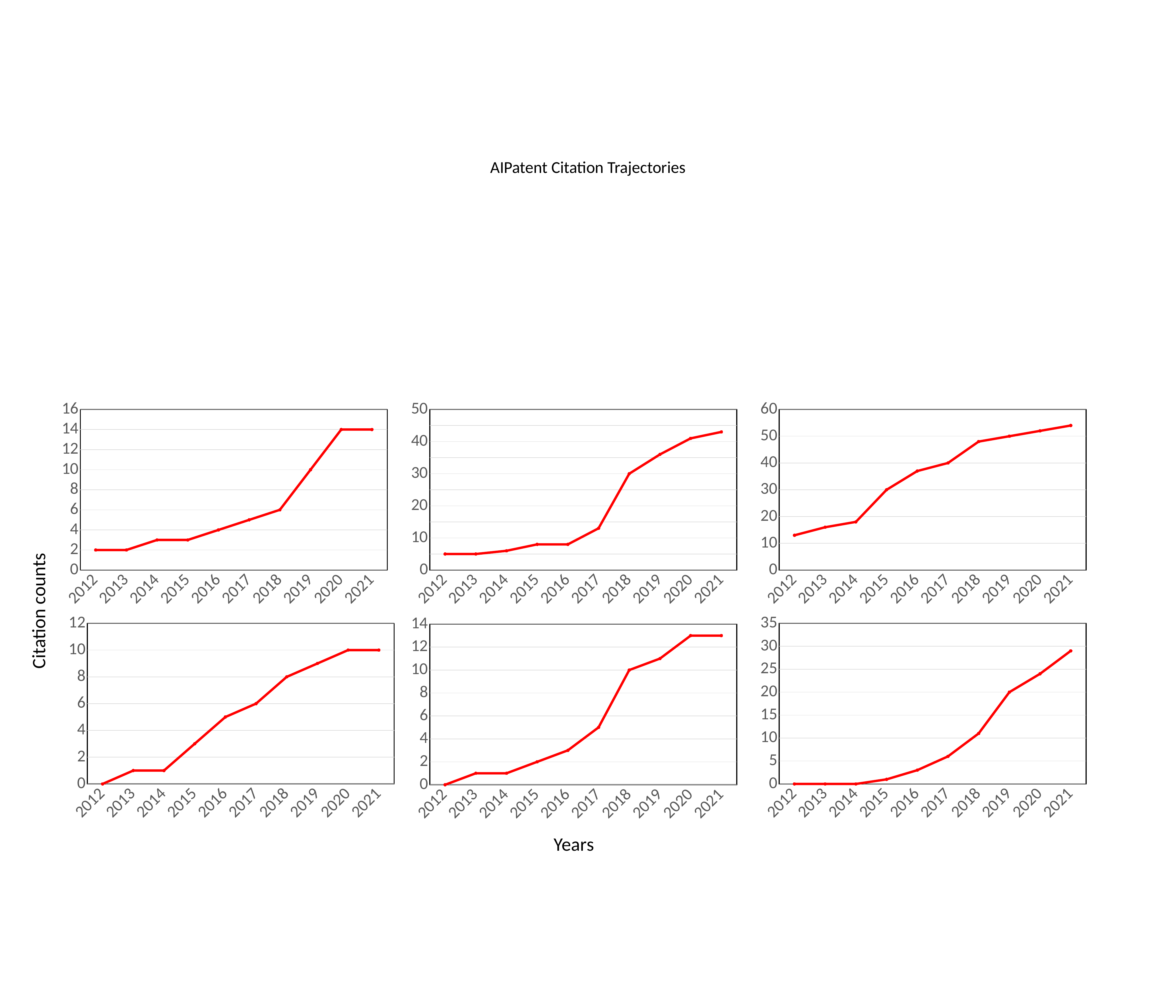

AIPatent Citation Trajectories

### Chart

| Category | 列2 |
|---|---|
| 2012 | 2.0 |
| 2013 | 2.0 |
| 2014 | 3.0 |
| 2015 | 3.0 |
| 2016 | 4.0 |
| 2017 | 5.0 |
| 2018 | 6.0 |
| 2019 | 10.0 |
| 2020 | 14.0 |
| 2021 | 14.0 |

### Chart

| Category | 列2 |
|---|---|
| 2012 | 5.0 |
| 2013 | 5.0 |
| 2014 | 6.0 |
| 2015 | 8.0 |
| 2016 | 8.0 |
| 2017 | 13.0 |
| 2018 | 30.0 |
| 2019 | 36.0 |
| 2020 | 41.0 |
| 2021 | 43.0 |

### Chart

| Category | 列2 |
|---|---|
| 2012 | 13.0 |
| 2013 | 16.0 |
| 2014 | 18.0 |
| 2015 | 30.0 |
| 2016 | 37.0 |
| 2017 | 40.0 |
| 2018 | 48.0 |
| 2019 | 50.0 |
| 2020 | 52.0 |
| 2021 | 54.0 |
Citation counts

### Chart

| Category | 列2 |
|---|---|
| 2012 | 0.0 |
| 2013 | 1.0 |
| 2014 | 1.0 |
| 2015 | 3.0 |
| 2016 | 5.0 |
| 2017 | 6.0 |
| 2018 | 8.0 |
| 2019 | 9.0 |
| 2020 | 10.0 |
| 2021 | 10.0 |

### Chart

| Category | 列2 |
|---|---|
| 2012 | 0.0 |
| 2013 | 0.0 |
| 2014 | 0.0 |
| 2015 | 1.0 |
| 2016 | 3.0 |
| 2017 | 6.0 |
| 2018 | 11.0 |
| 2019 | 20.0 |
| 2020 | 24.0 |
| 2021 | 29.0 |

### Chart

| Category | 列2 |
|---|---|
| 2012 | 0.0 |
| 2013 | 1.0 |
| 2014 | 1.0 |
| 2015 | 2.0 |
| 2016 | 3.0 |
| 2017 | 5.0 |
| 2018 | 10.0 |
| 2019 | 11.0 |
| 2020 | 13.0 |
| 2021 | 13.0 |
Years